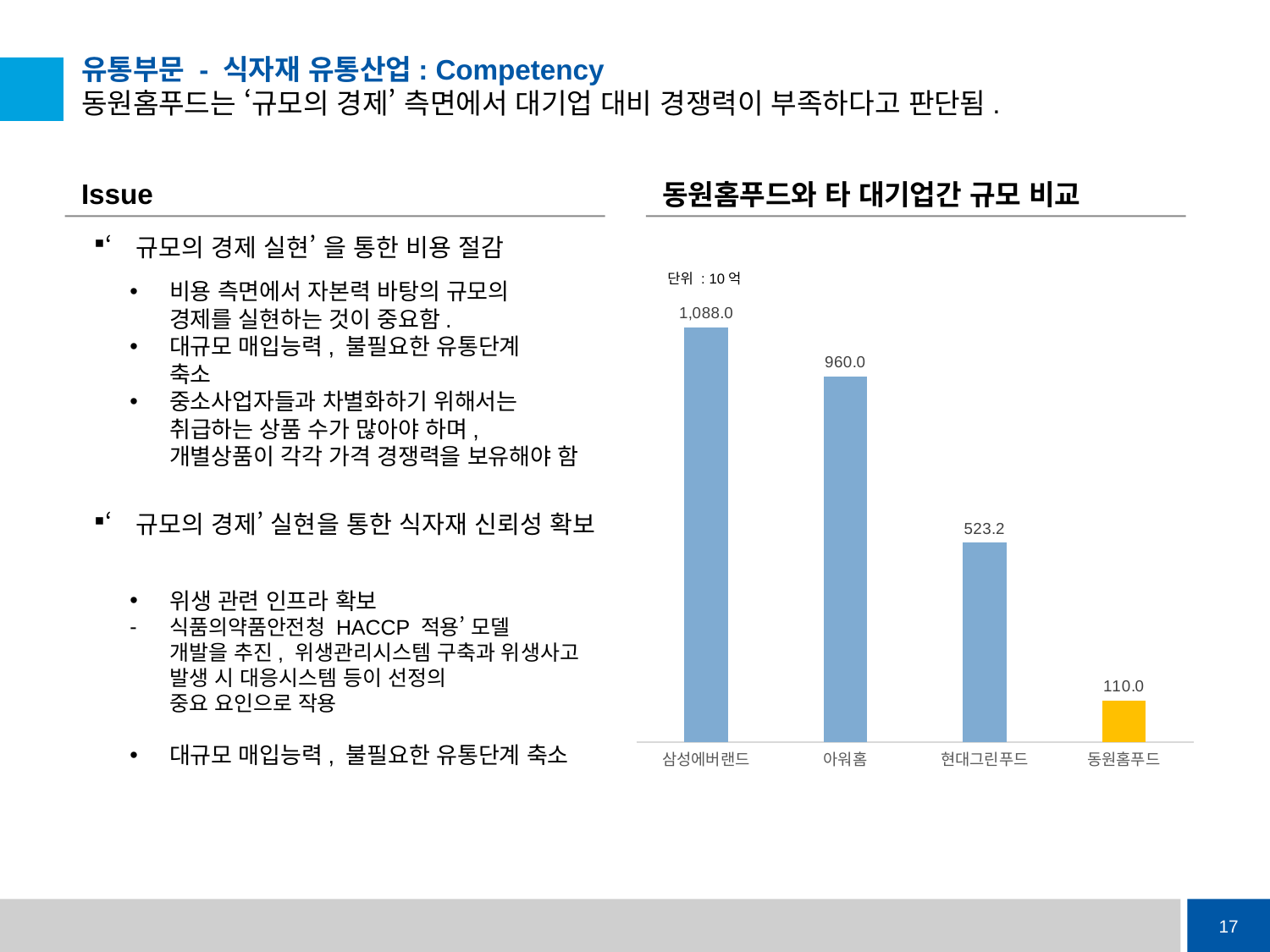

# 유통부문 - 식자재 유통산업: Competency 동원홈푸드는 ‘규모의 경제’ 측면에서 대기업 대비 경쟁력이 부족하다고 판단됨.
Issue
동원홈푸드와 타 대기업간 규모 비교

‘규모의 경제 실현’ 을 통한 비용 절감
단위 : 10억
비용 측면에서 자본력 바탕의 규모의
경제를 실현하는 것이 중요함.
대규모 매입능력, 불필요한 유통단계
축소
중소사업자들과 차별화하기 위해서는 취급하는 상품 수가 많아야 하며, 개별상품이 각각 가격 경쟁력을 보유해야 함

### Chart

| Category |  |
|---|---|
| 삼성에버랜드 | 1088.002813 |
| 아워홈 | 960.0 |
| 현대그린푸드 | 523.232 |
| 동원홈푸드 | 110.0 |
‘규모의 경제’ 실현을 통한 식자재 신뢰성 확보
위생 관련 인프라 확보
식품의약품안전청 HACCP 적용’ 모델
개발을 추진, 위생관리시스템 구축과 위생사고 발생 시 대응시스템 등이 선정의
중요 요인으로 작용

대규모 매입능력, 불필요한 유통단계 축소